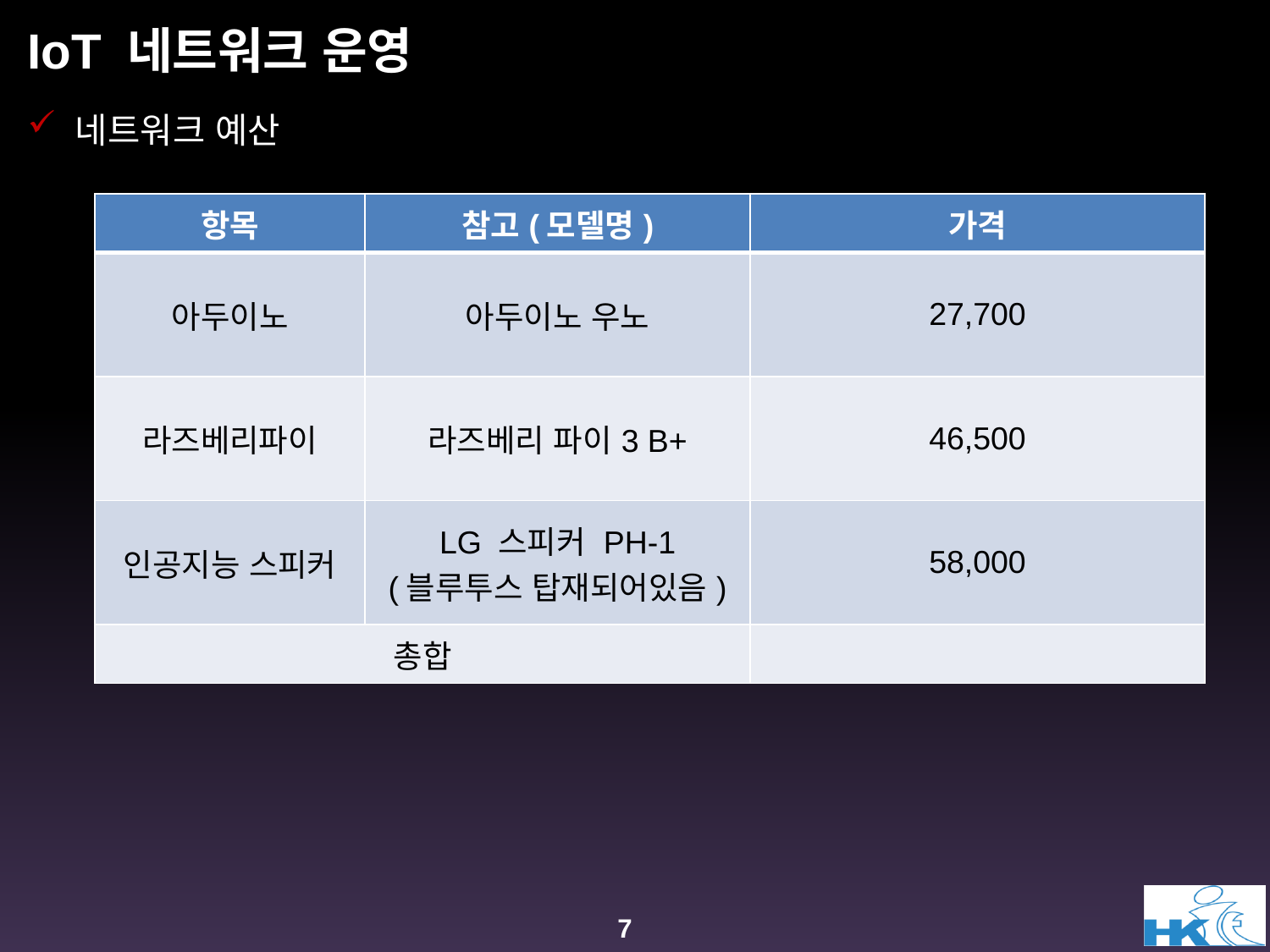

# IoT 네트워크 운영
네트워크 예산
| 항목 | 참고(모델명) | 가격 |
| --- | --- | --- |
| 아두이노 | 아두이노 우노 | 27,700 |
| 라즈베리파이 | 라즈베리 파이3 B+ | 46,500 |
| 인공지능 스피커 | LG 스피커 PH-1 (블루투스 탑재되어있음) | 58,000 |
| 총합 |  |  |
7